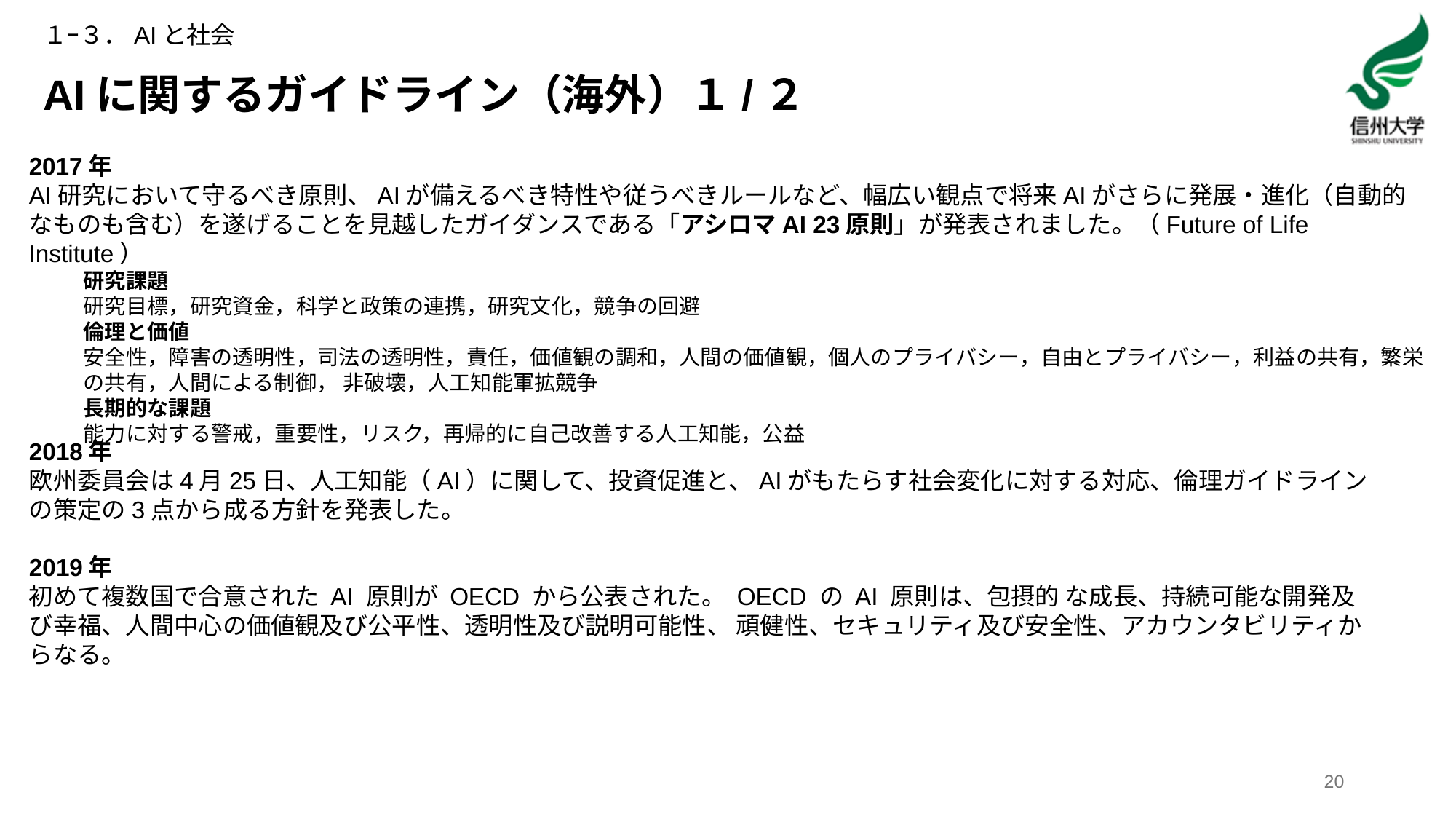

１ｰ３．AIと社会
# AIに関するガイドライン（海外）１/２
2017年
AI研究において守るべき原則、AIが備えるべき特性や従うべきルールなど、幅広い観点で将来AIがさらに発展・進化（自動的なものも含む）を遂げることを見越したガイダンスである「アシロマAI 23原則」が発表されました。（Future of Life Institute）
研究課題
研究目標，研究資金，科学と政策の連携，研究文化，競争の回避
倫理と価値
安全性，障害の透明性，司法の透明性，責任，価値観の調和，人間の価値観，個人のプライバシー，自由とプライバシー，利益の共有，繁栄の共有，人間による制御， 非破壊，人工知能軍拡競争
長期的な課題
能力に対する警戒，重要性，リスク，再帰的に自己改善する人工知能，公益
2018年
欧州委員会は4月25日、人工知能（AI）に関して、投資促進と、AIがもたらす社会変化に対する対応、倫理ガイドラインの策定の3点から成る方針を発表した。

2019年
初めて複数国で合意された AI 原則が OECD から公表された。 OECD の AI 原則は、包摂的 な成長、持続可能な開発及び幸福、人間中心の価値観及び公平性、透明性及び説明可能性、 頑健性、セキュリティ及び安全性、アカウンタビリティからなる。
20